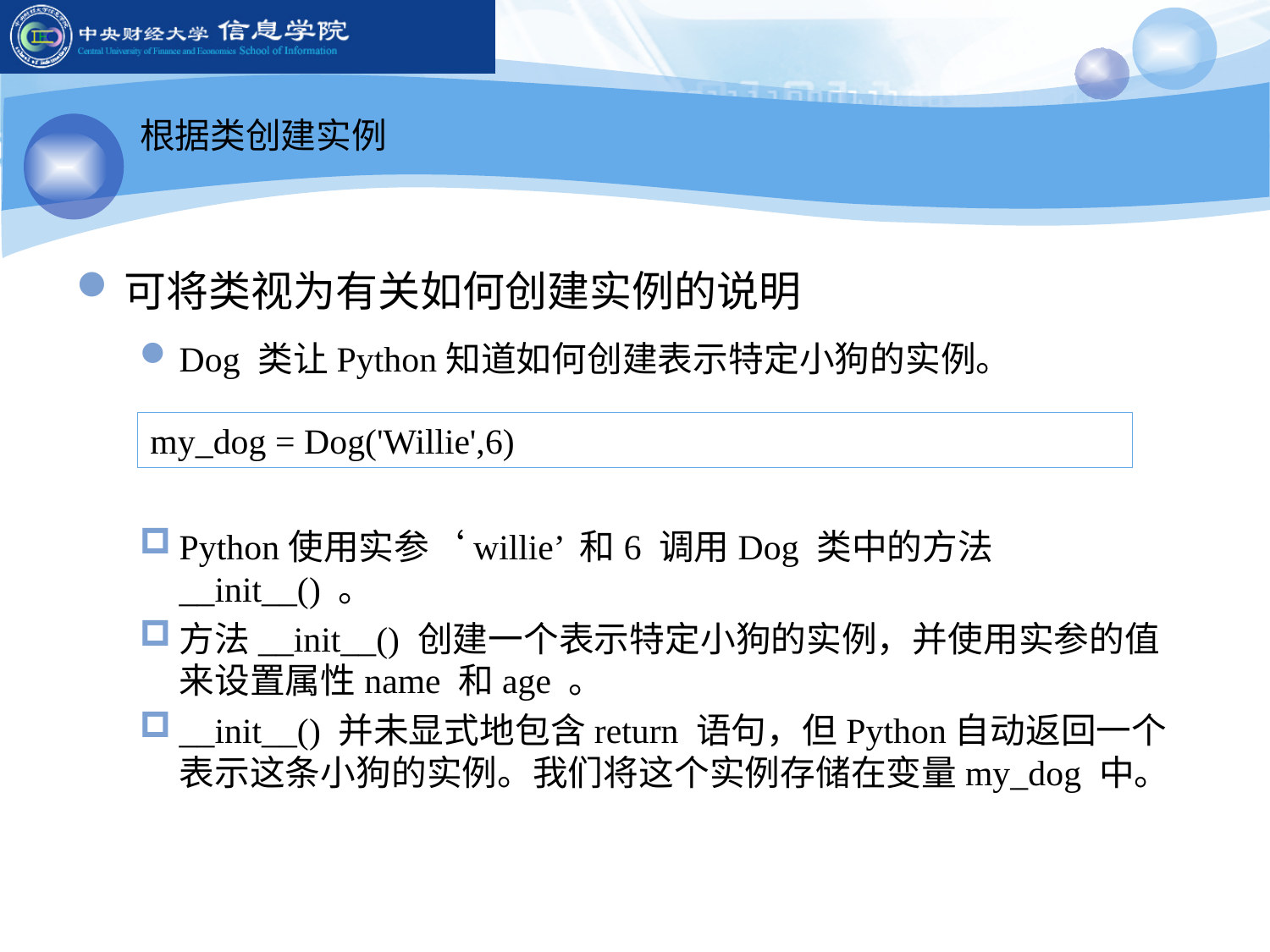

根据类创建实例
可将类视为有关如何创建实例的说明
Dog 类让Python知道如何创建表示特定小狗的实例。
my_dog = Dog('Willie',6)
Python使用实参‘willie’ 和6 调用Dog 类中的方法__init__() 。
方法__init__() 创建一个表示特定小狗的实例，并使用实参的值来设置属性name 和age 。
__init__() 并未显式地包含return 语句，但Python自动返回一个表示这条小狗的实例。我们将这个实例存储在变量my_dog 中。